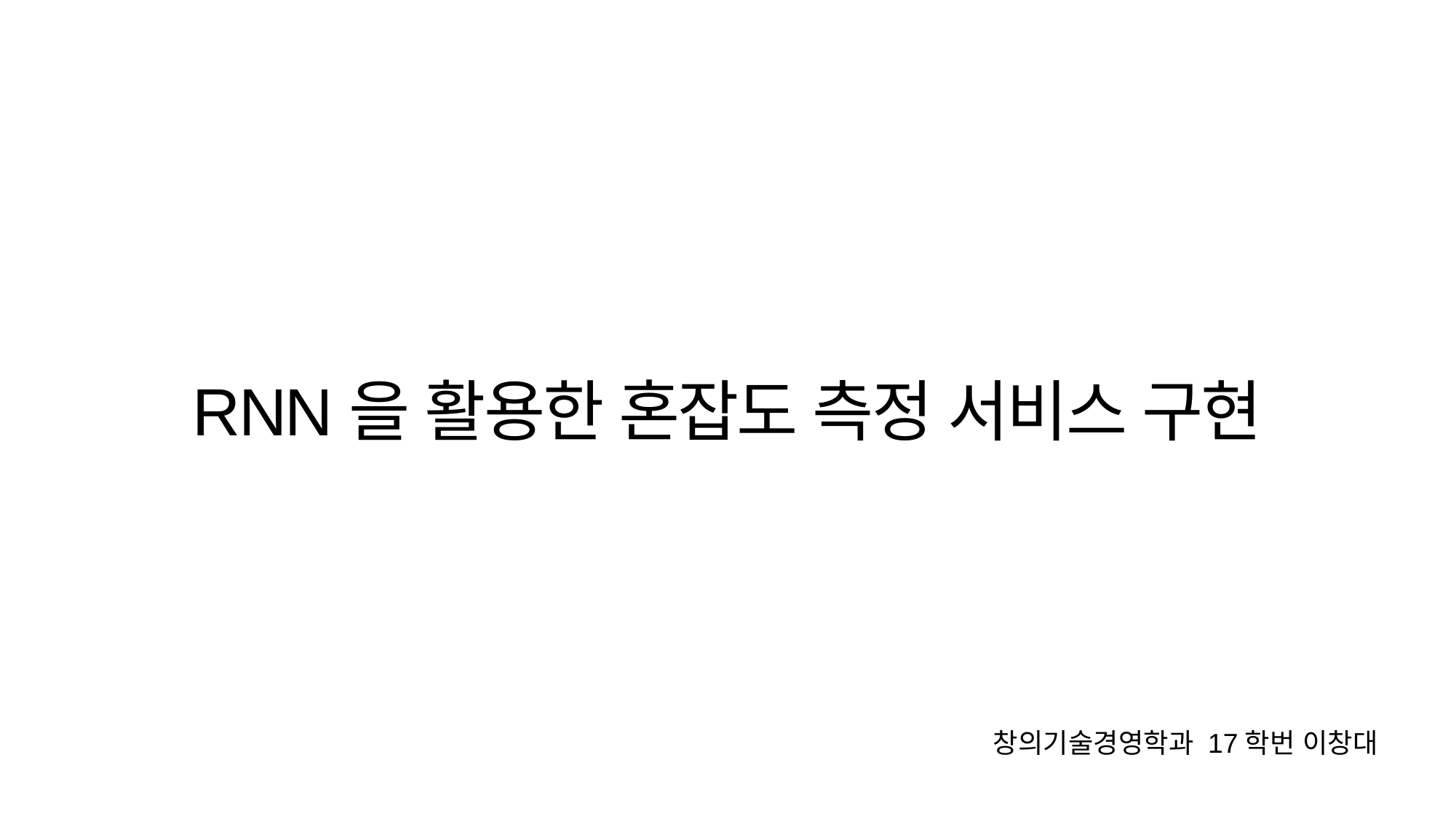

RNN을 활용한 혼잡도 측정 서비스 구현
창의기술경영학과 17학번 이창대